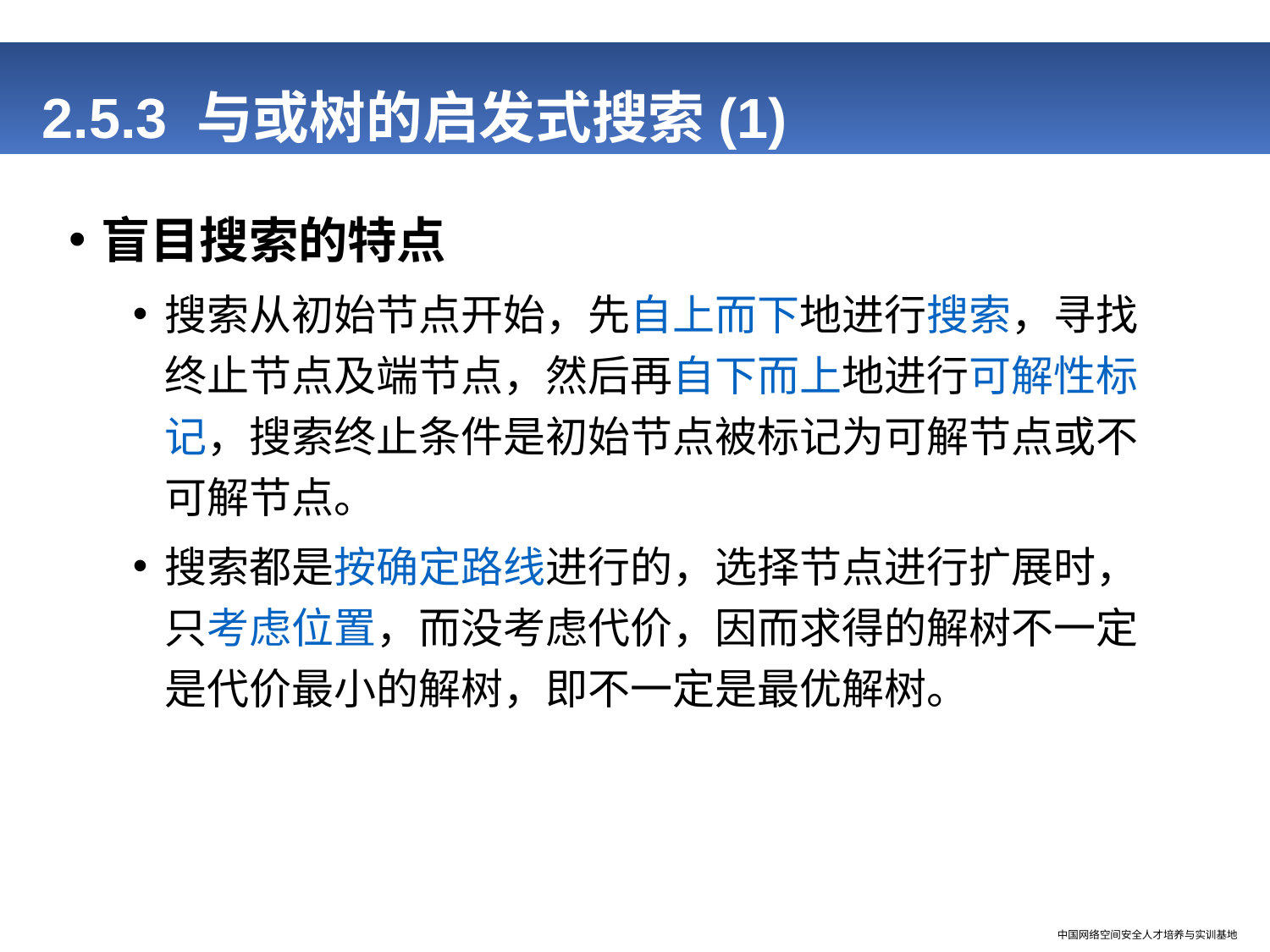

# 2.5.3 与或树的启发式搜索(1)
盲目搜索的特点
搜索从初始节点开始，先自上而下地进行搜索，寻找终止节点及端节点，然后再自下而上地进行可解性标记，搜索终止条件是初始节点被标记为可解节点或不可解节点。
搜索都是按确定路线进行的，选择节点进行扩展时，只考虑位置，而没考虑代价，因而求得的解树不一定是代价最小的解树，即不一定是最优解树。